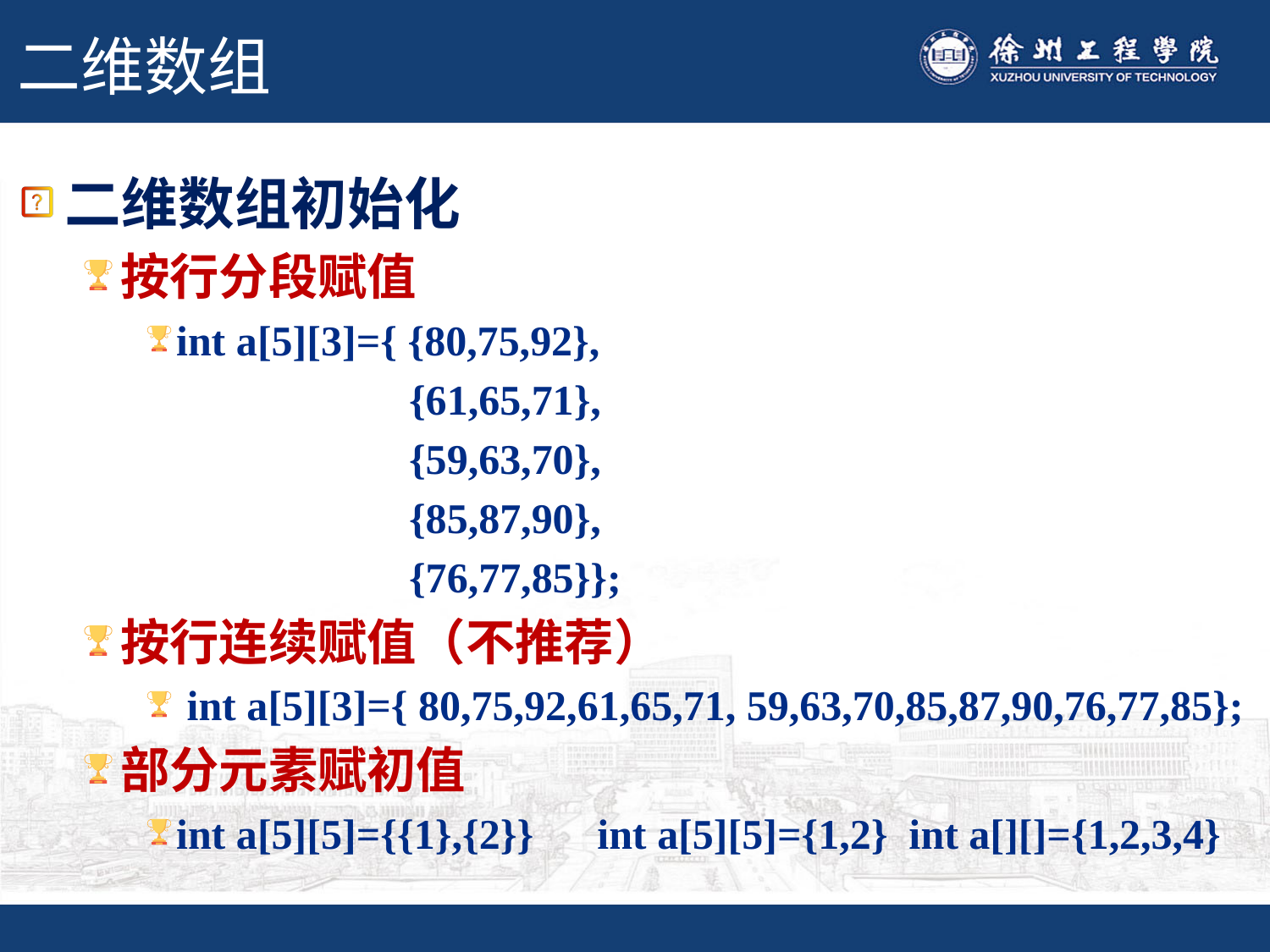

# 二维数组
二维数组初始化
按行分段赋值
int a[5][3]={ {80,75,92},
                         {61,65,71},
                         {59,63,70},
                         {85,87,90},
                         {76,77,85}};
按行连续赋值（不推荐）
 int a[5][3]={ 80,75,92,61,65,71, 59,63,70,85,87,90,76,77,85};
部分元素赋初值
int a[5][5]={{1},{2}}      int a[5][5]={1,2}  int a[][]={1,2,3,4}